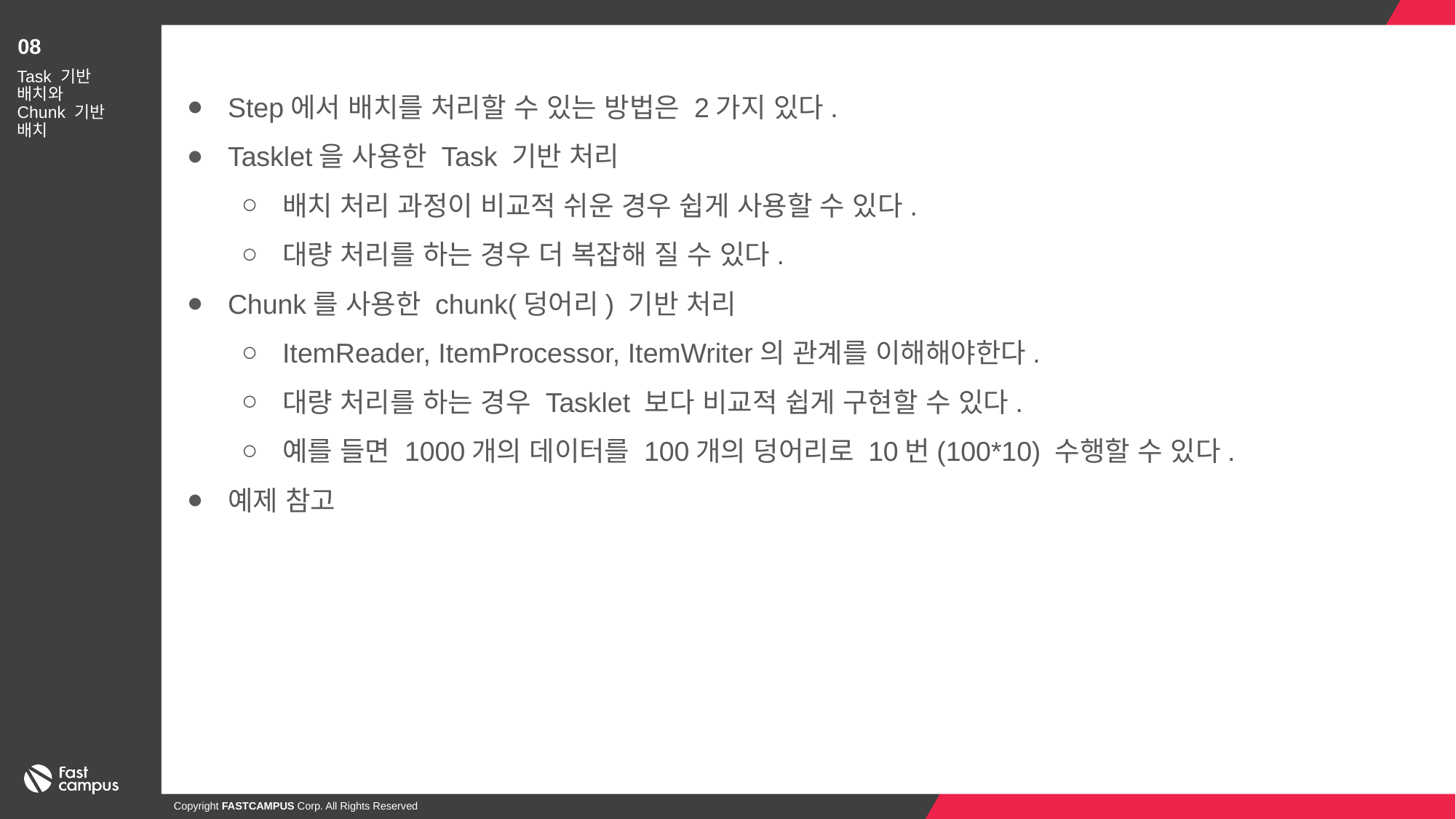

08
Step에서 배치를 처리할 수 있는 방법은 2가지 있다.
Tasklet을 사용한 Task 기반 처리
배치 처리 과정이 비교적 쉬운 경우 쉽게 사용할 수 있다.
대량 처리를 하는 경우 더 복잡해 질 수 있다.
Chunk를 사용한 chunk(덩어리) 기반 처리
ItemReader, ItemProcessor, ItemWriter의 관계를 이해해야한다.
대량 처리를 하는 경우 Tasklet 보다 비교적 쉽게 구현할 수 있다.
예를 들면 1000개의 데이터를 100개의 덩어리로 10번(100*10) 수행할 수 있다.
예제 참고
Task 기반 배치와
Chunk 기반 배치